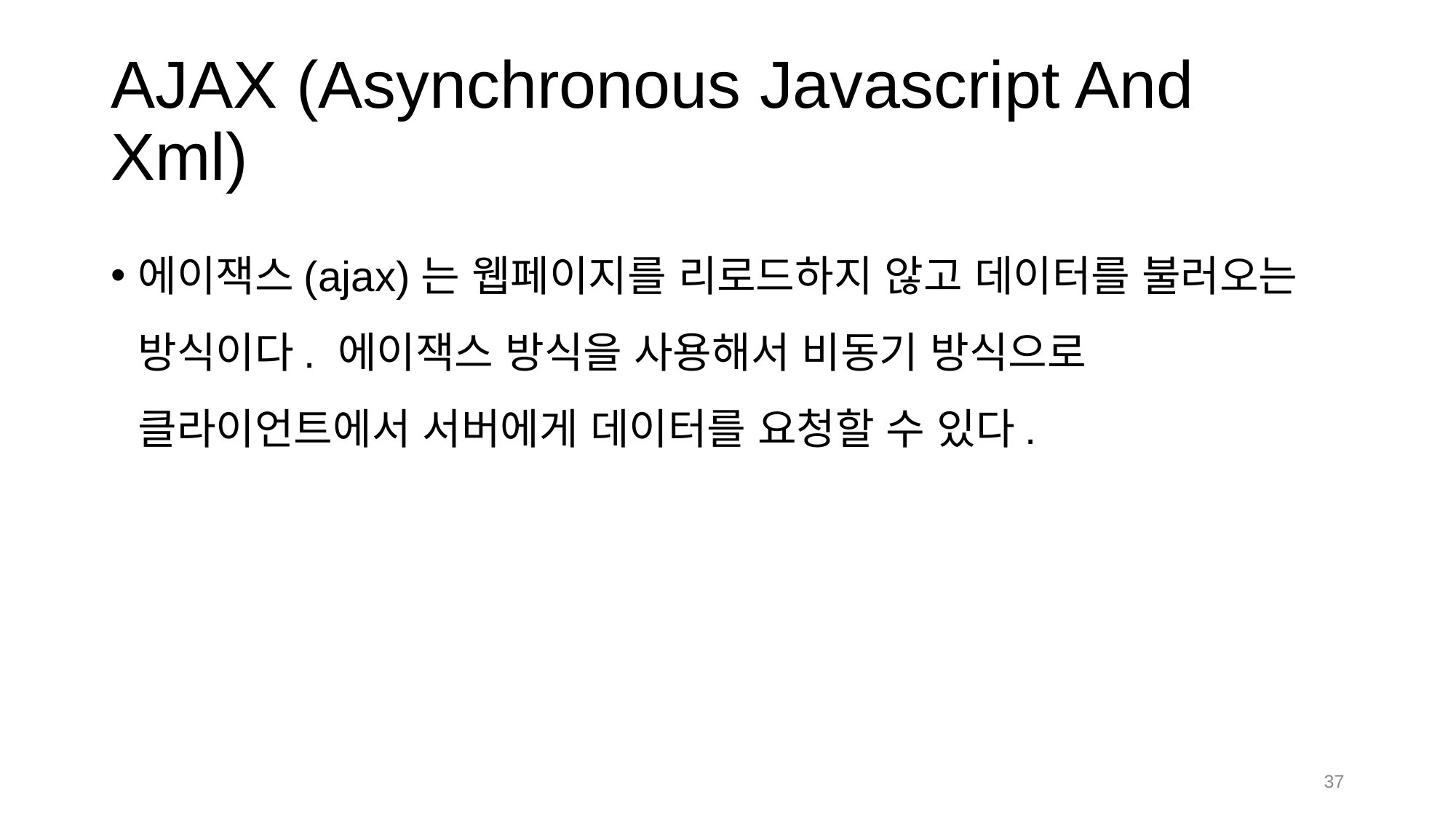

# AJAX (Asynchronous Javascript And Xml)
에이잭스(ajax)는 웹페이지를 리로드하지 않고 데이터를 불러오는 방식이다. 에이잭스 방식을 사용해서 비동기 방식으로 클라이언트에서 서버에게 데이터를 요청할 수 있다.
37